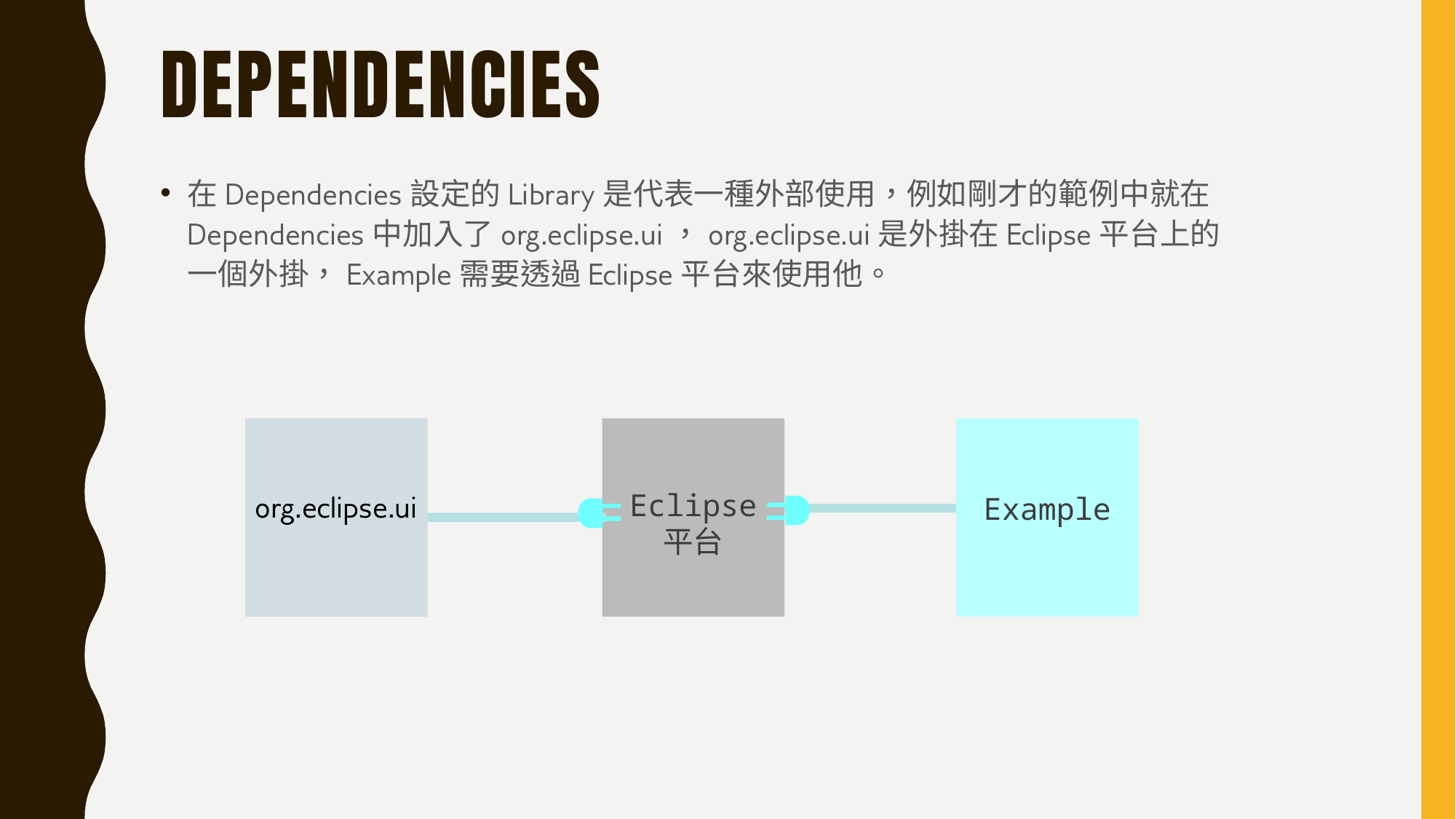

# Dependencies
在Dependencies設定的Library是代表一種外部使用，例如剛才的範例中就在Dependencies中加入了org.eclipse.ui，org.eclipse.ui是外掛在Eclipse平台上的一個外掛，Example需要透過Eclipse平台來使用他。

Example

Eclipse
平台
org.eclipse.ui